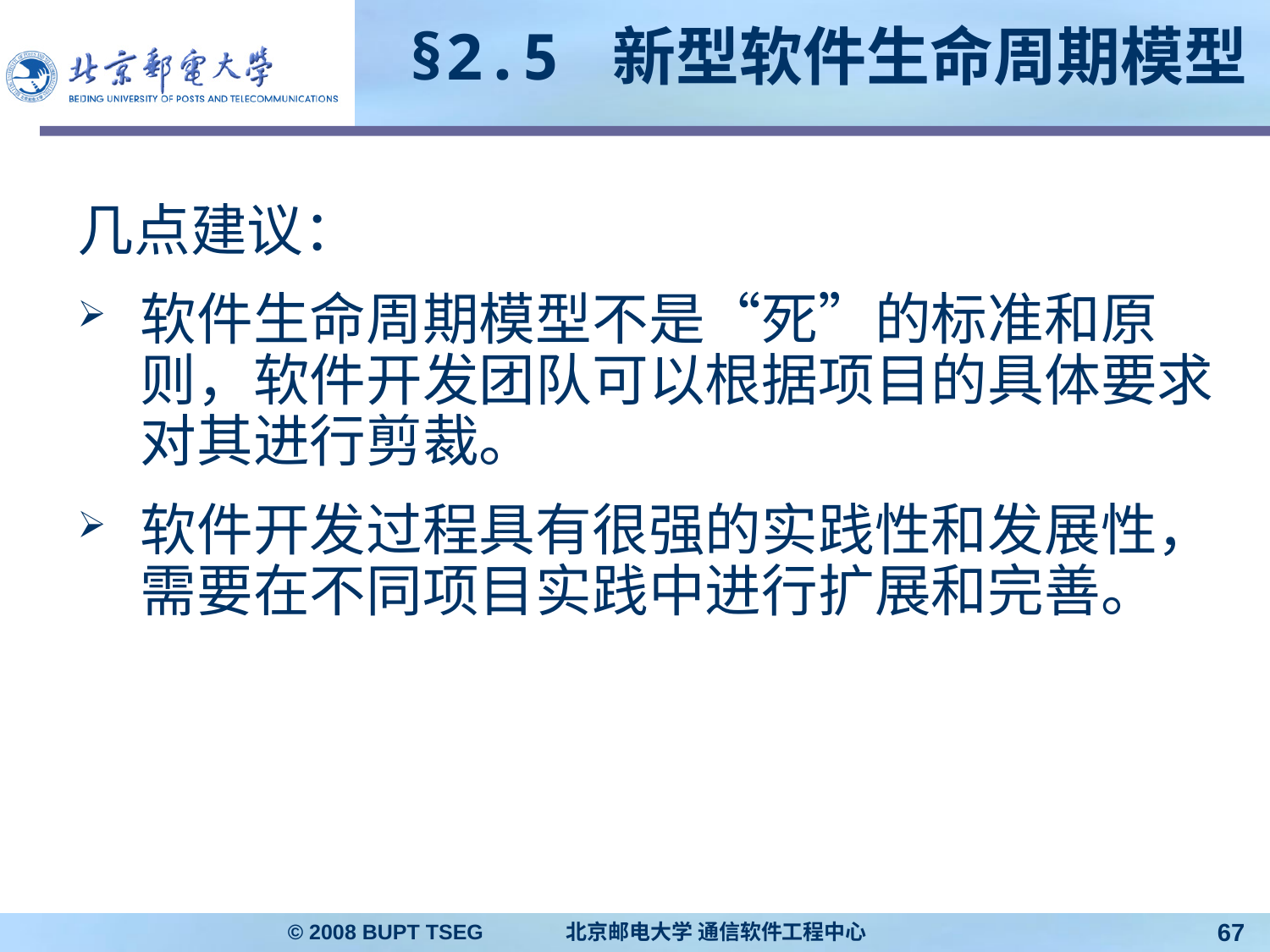

# §2.5 新型软件生命周期模型
几点建议：
软件生命周期模型不是“死”的标准和原则，软件开发团队可以根据项目的具体要求对其进行剪裁。
软件开发过程具有很强的实践性和发展性，需要在不同项目实践中进行扩展和完善。
© 2008 BUPT TSEG             北京邮电大学 通信软件工程中心